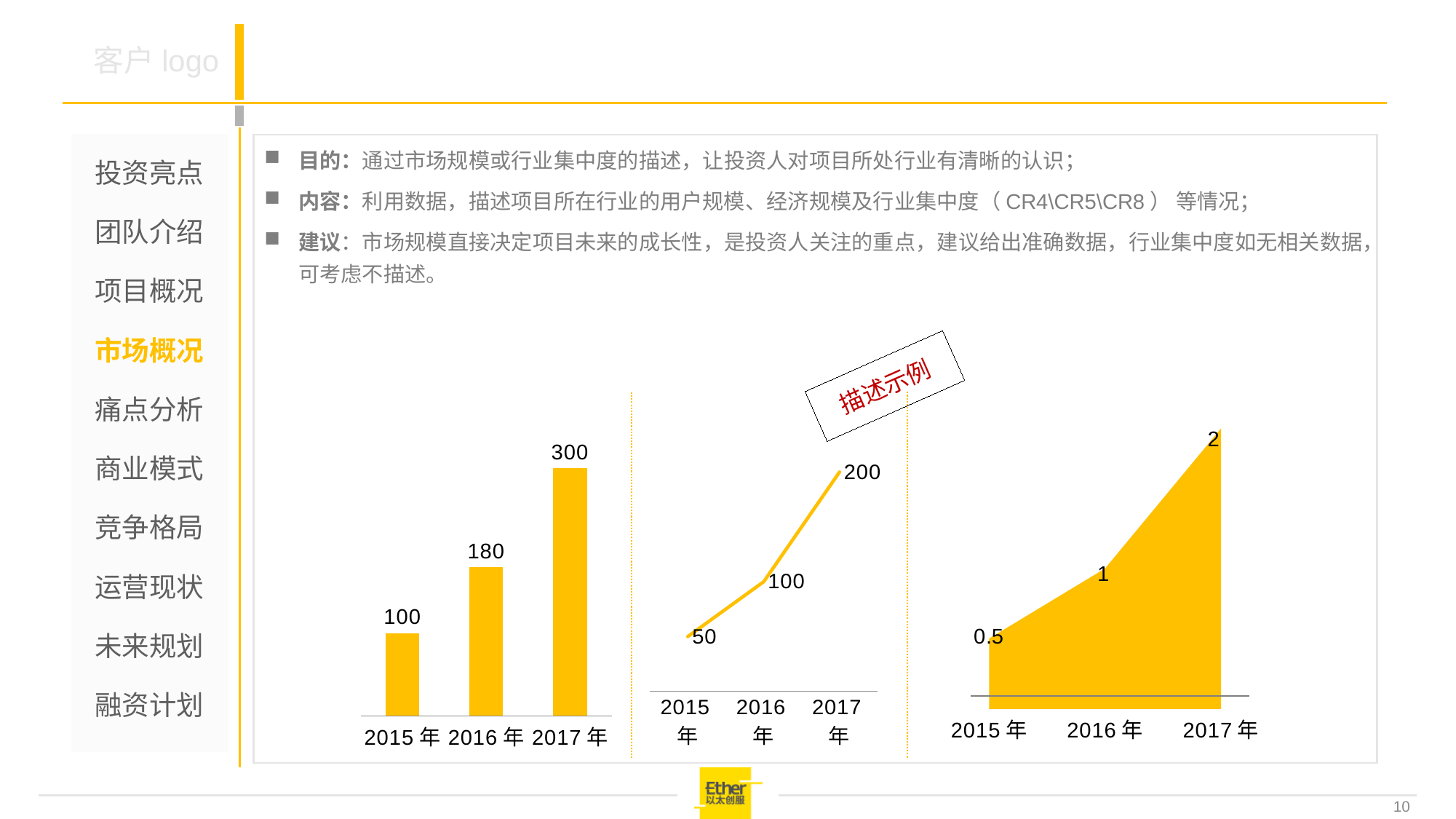

#
目的：通过市场规模或行业集中度的描述，让投资人对项目所处行业有清晰的认识；
内容：利用数据，描述项目所在行业的用户规模、经济规模及行业集中度（CR4\CR5\CR8） 等情况；
建议：市场规模直接决定项目未来的成长性，是投资人关注的重点，建议给出准确数据，行业集中度如无相关数据，可考虑不描述。

投资亮点
团队介绍
项目概况
市场概况
痛点分析
商业模式
竞争格局
运营现状
未来规划
融资计划

### Chart

| Category | 系列 1 |
|---|---|
| 2015年 | 0.5 |
| 2016年 | 1.0 |
| 2017年 | 2.0 |
描述示例

### Chart

| Category | 在线交易额 |
|---|---|
| 2015年 | 50.0 |
| 2016年 | 100.0 |
| 2017年 | 200.0 |

### Chart

| Category | 合计划 |
|---|---|
| 2015年 | 100.0 |
| 2016年 | 180.0 |
| 2017年 | 300.0 |
10